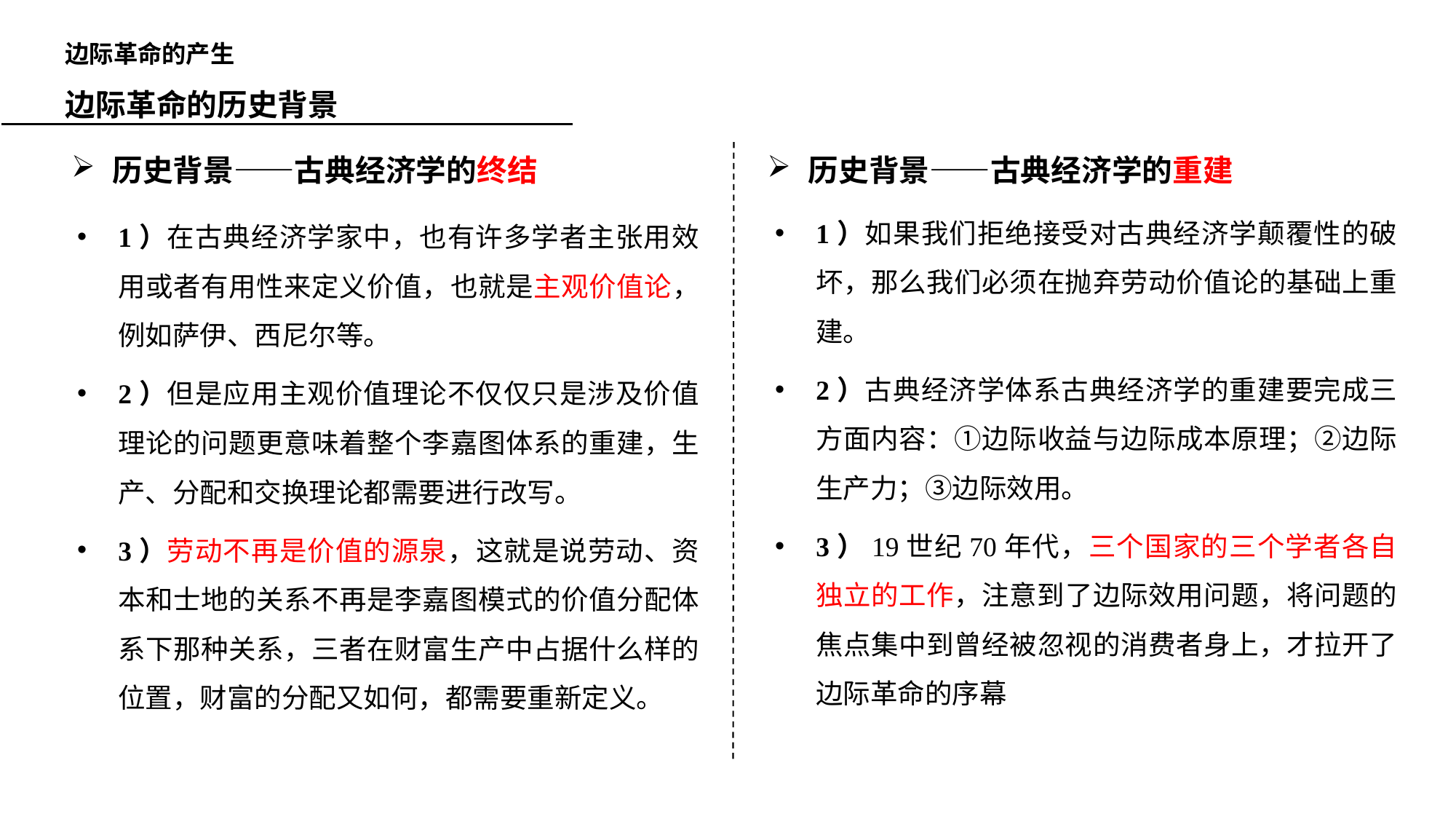

边际革命的产生
边际革命的历史背景
历史背景——古典经济学的终结
历史背景——古典经济学的重建
1）如果我们拒绝接受对古典经济学颠覆性的破坏，那么我们必须在抛弃劳动价值论的基础上重建。
2）古典经济学体系古典经济学的重建要完成三方面内容：①边际收益与边际成本原理；②边际生产力；③边际效用。
3）19世纪70年代，三个国家的三个学者各自独立的工作，注意到了边际效用问题，将问题的焦点集中到曾经被忽视的消费者身上，才拉开了边际革命的序幕

1）在古典经济学家中，也有许多学者主张用效用或者有用性来定义价值，也就是主观价值论，例如萨伊、西尼尔等。
2）但是应用主观价值理论不仅仅只是涉及价值理论的问题更意味着整个李嘉图体系的重建，生产、分配和交换理论都需要进行改写。
3）劳动不再是价值的源泉，这就是说劳动、资本和士地的关系不再是李嘉图模式的价值分配体系下那种关系，三者在财富生产中占据什么样的位置，财富的分配又如何，都需要重新定义。